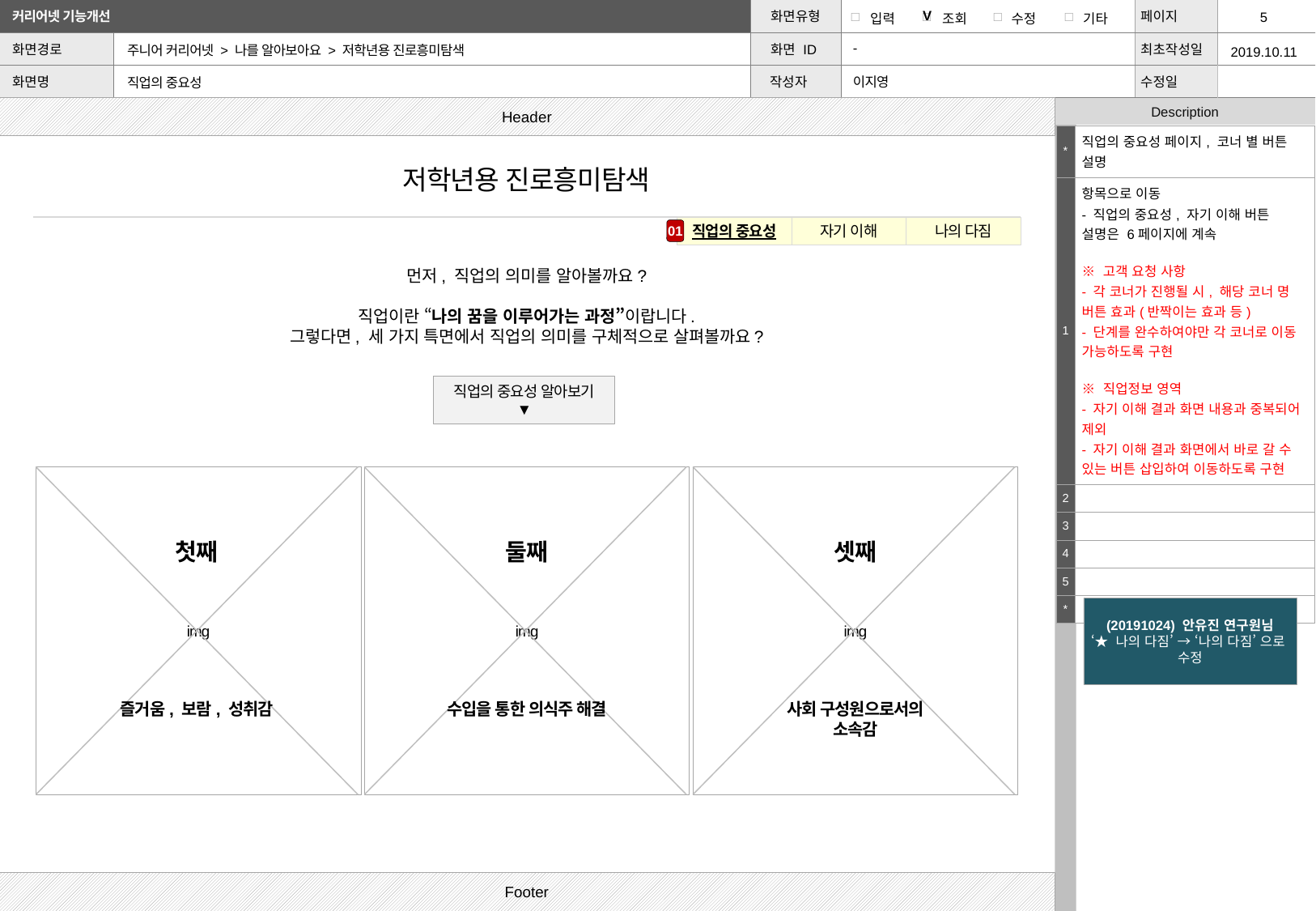

|  |  | V |  |  |  |  |  |
| --- | --- | --- | --- | --- | --- | --- | --- |
2019.10.11
주니어 커리어넷 > 나를 알아보아요 > 저학년용 진로흥미탐색
-
이지영
직업의 중요성

Header
| \* | 직업의 중요성 페이지, 코너 별 버튼 설명 |
| --- | --- |
| 1 | 항목으로 이동 - 직업의 중요성, 자기 이해 버튼 설명은 6페이지에 계속 ※ 고객 요청 사항 - 각 코너가 진행될 시, 해당 코너 명 버튼 효과(반짝이는 효과 등) - 단계를 완수하여야만 각 코너로 이동 가능하도록 구현 ※ 직업정보 영역 - 자기 이해 결과 화면 내용과 중복되어 제외 - 자기 이해 결과 화면에서 바로 갈 수 있는 버튼 삽입하여 이동하도록 구현 |
| 2 |  |
| 3 |  |
| 4 |  |
| 5 |  |
| \* |  |
저학년용 진로흥미탐색
직업의 중요성
자기 이해
나의 다짐
01
먼저, 직업의 의미를 알아볼까요?

직업이란 “나의 꿈을 이루어가는 과정”이랍니다.
그렇다면, 세 가지 특면에서 직업의 의미를 구체적으로 살펴볼까요?
직업의 중요성 알아보기
▼
img
img
img
셋째

사회 구성원으로서의
소속감
첫째

즐거움, 보람, 성취감
둘째

수입을 통한 의식주 해결
(20191024) 안유진 연구원님
‘★ 나의 다짐’ → ‘나의 다짐’ 으로
수정
Footer